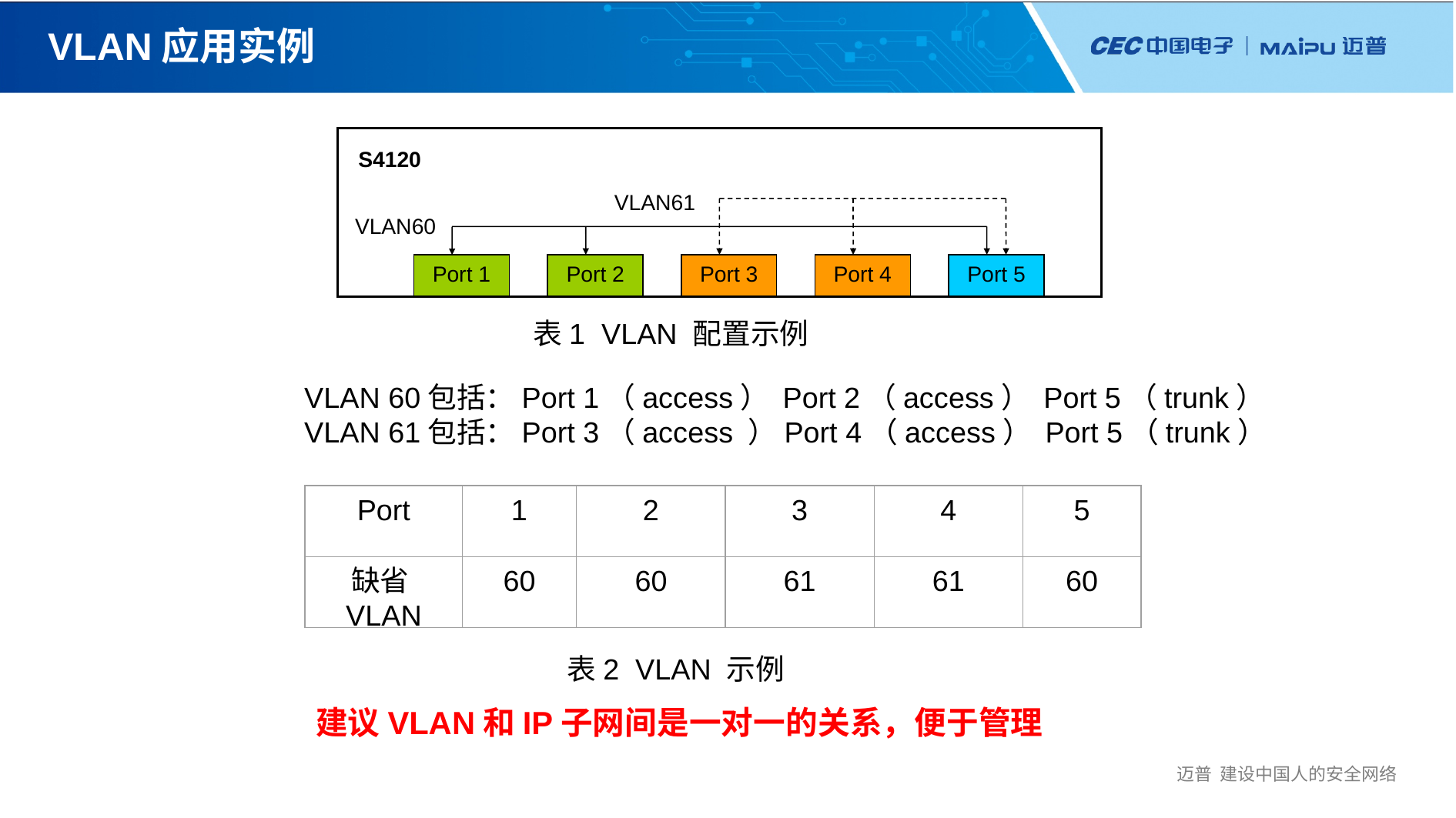

# VLAN应用实例

S4120

VLAN61

VLAN60

Port 1
Port 2
Port 3
Port 4
Port 5
表1  VLAN 配置示例

VLAN 60包括：Port 1（access） Port 2（access） Port 5（trunk）
VLAN 61包括：Port 3（access ）Port 4（access） Port 5（trunk）

Port

1

2

3

4

5

缺省VLAN

60

60

61

61

60

表2  VLAN 示例

建议VLAN和IP子网间是一对一的关系，便于管理